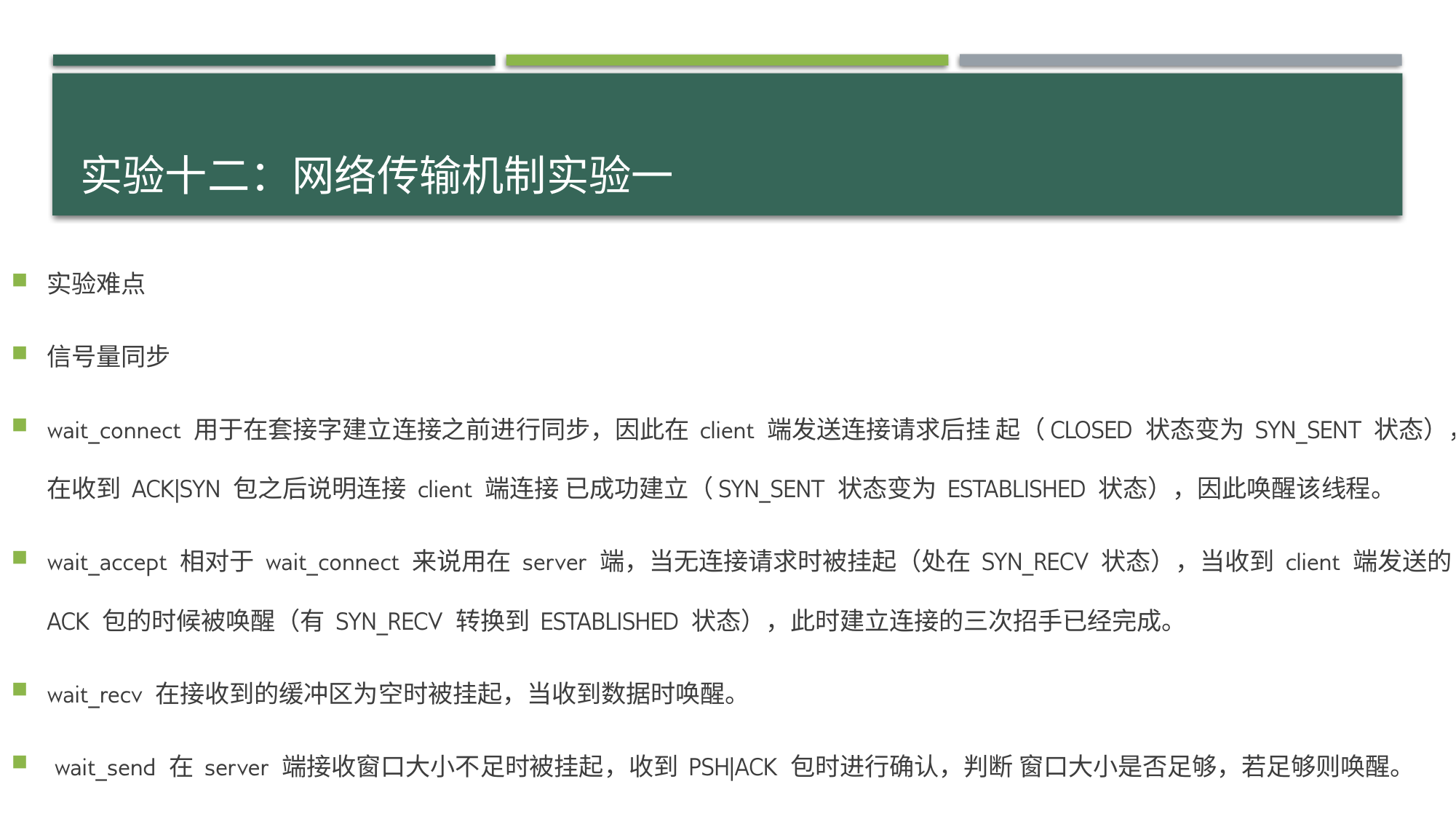

# 实验十二：网络传输机制实验一
实验难点
信号量同步
wait_connect 用于在套接字建立连接之前进行同步，因此在 client 端发送连接请求后挂 起（CLOSED 状态变为 SYN_SENT 状态），在收到 ACK|SYN 包之后说明连接 client 端连接 已成功建立（SYN_SENT 状态变为 ESTABLISHED 状态），因此唤醒该线程。
wait_accept 相对于 wait_connect 来说用在 server 端，当无连接请求时被挂起（处在 SYN_RECV 状态），当收到 client 端发送的 ACK 包的时候被唤醒（有 SYN_RECV 转换到 ESTABLISHED 状态），此时建立连接的三次招手已经完成。
wait_recv 在接收到的缓冲区为空时被挂起，当收到数据时唤醒。
 wait_send 在 server 端接收窗口大小不足时被挂起，收到 PSH|ACK 包时进行确认，判断 窗口大小是否足够，若足够则唤醒。